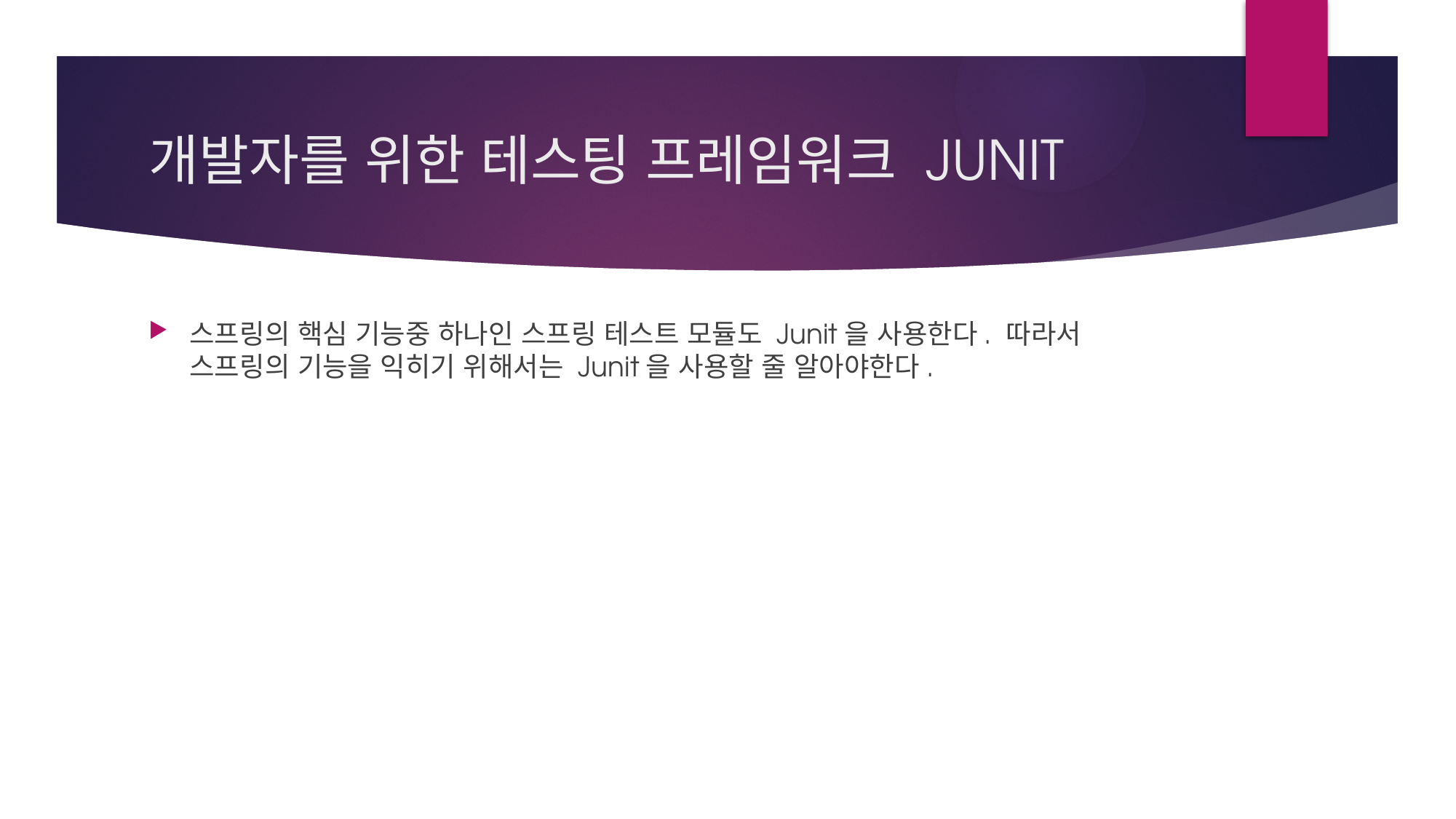

# 개발자를 위한 테스팅 프레임워크 JUNIT
스프링의 핵심 기능중 하나인 스프링 테스트 모듈도 Junit을 사용한다. 따라서 스프링의 기능을 익히기 위해서는 Junit을 사용할 줄 알아야한다.